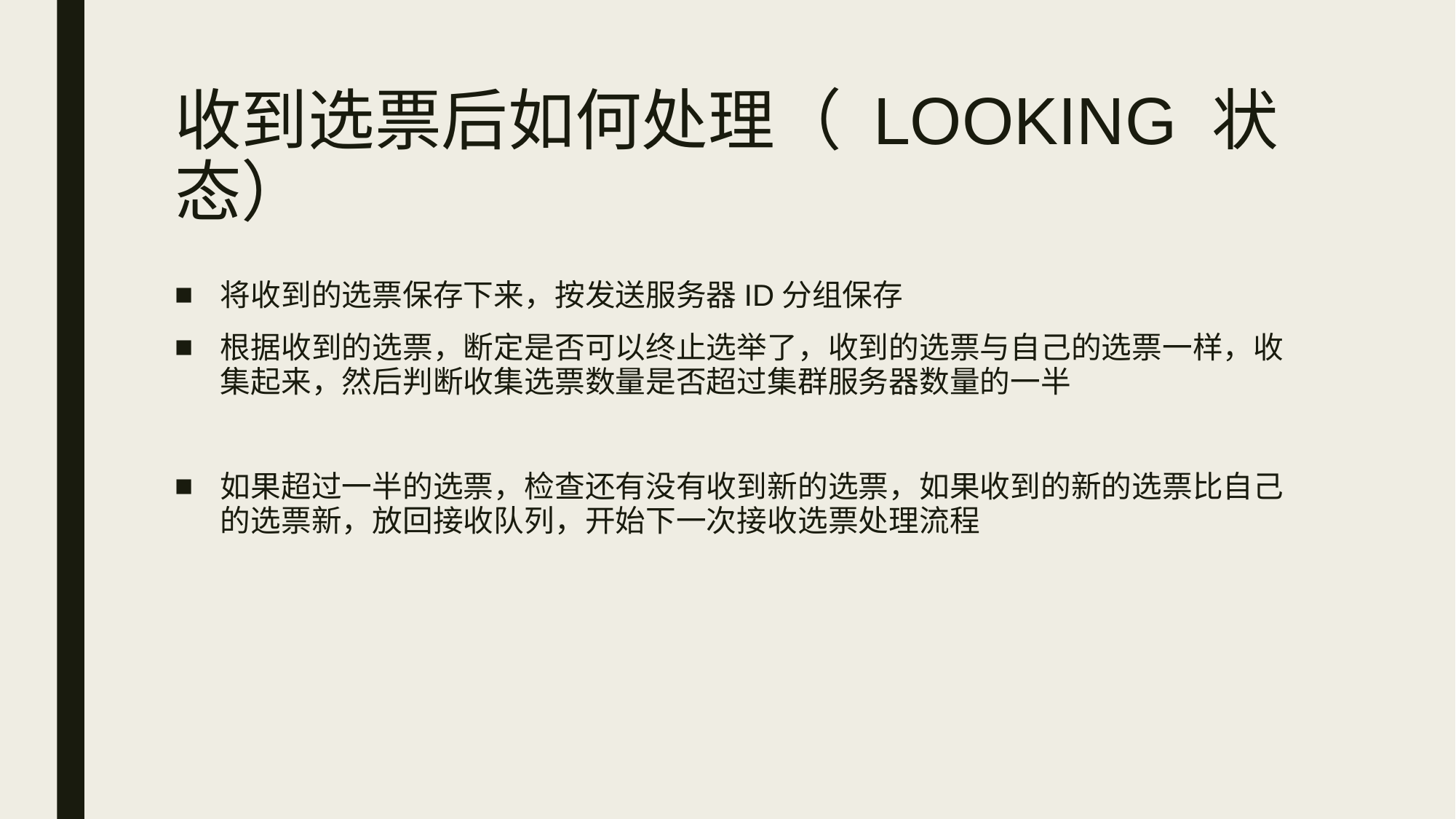

# 收到选票后如何处理（ LOOKING 状态）
将收到的选票保存下来，按发送服务器ID分组保存
根据收到的选票，断定是否可以终止选举了，收到的选票与自己的选票一样，收集起来，然后判断收集选票数量是否超过集群服务器数量的一半

如果超过一半的选票，检查还有没有收到新的选票，如果收到的新的选票比自己的选票新，放回接收队列，开始下一次接收选票处理流程